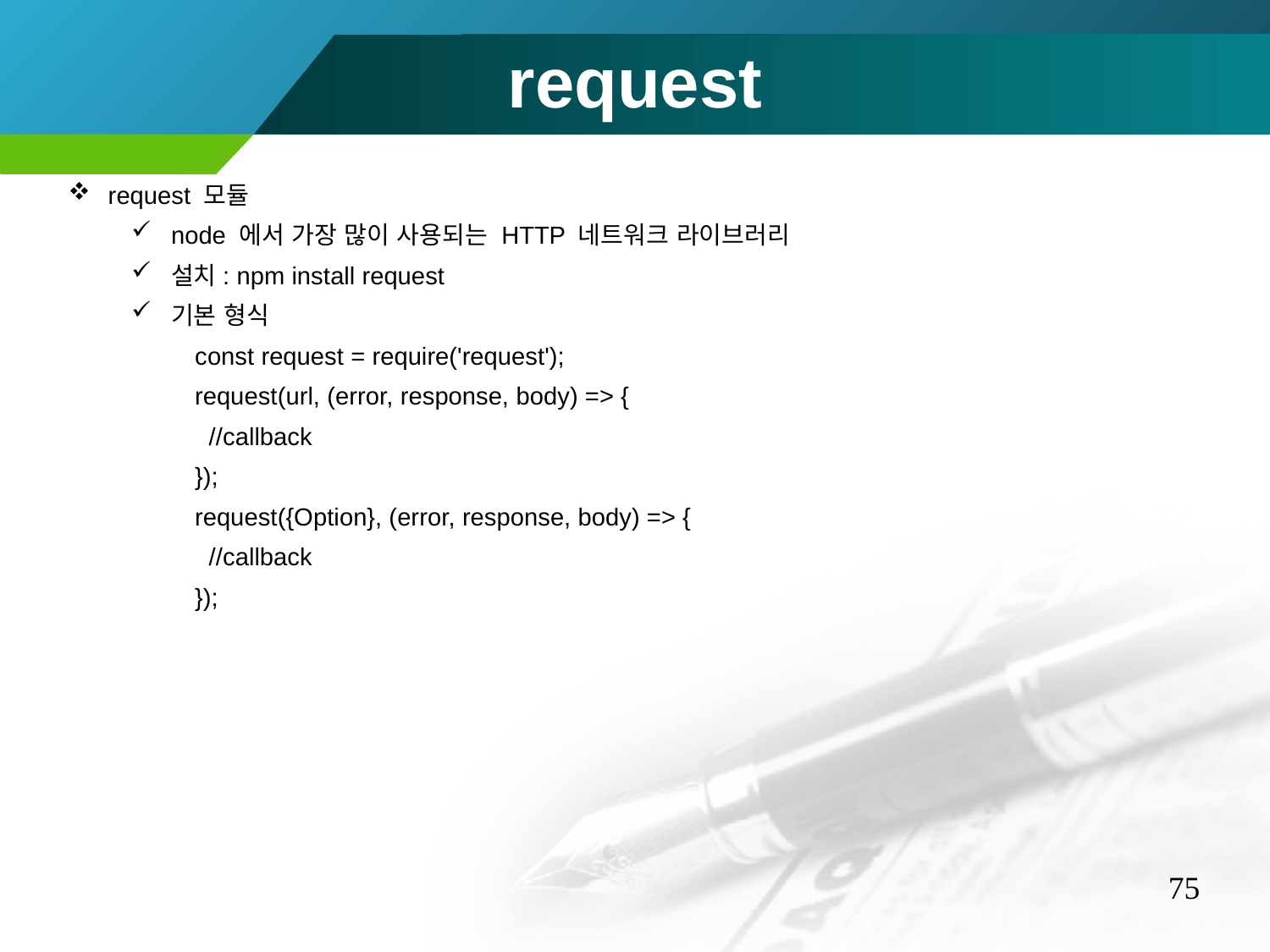

request
request 모듈
node 에서 가장 많이 사용되는 HTTP 네트워크 라이브러리
설치: npm install request
기본 형식
const request = require('request');
request(url, (error, response, body) => {
  //callback
});
request({Option}, (error, response, body) => {
  //callback
});

75